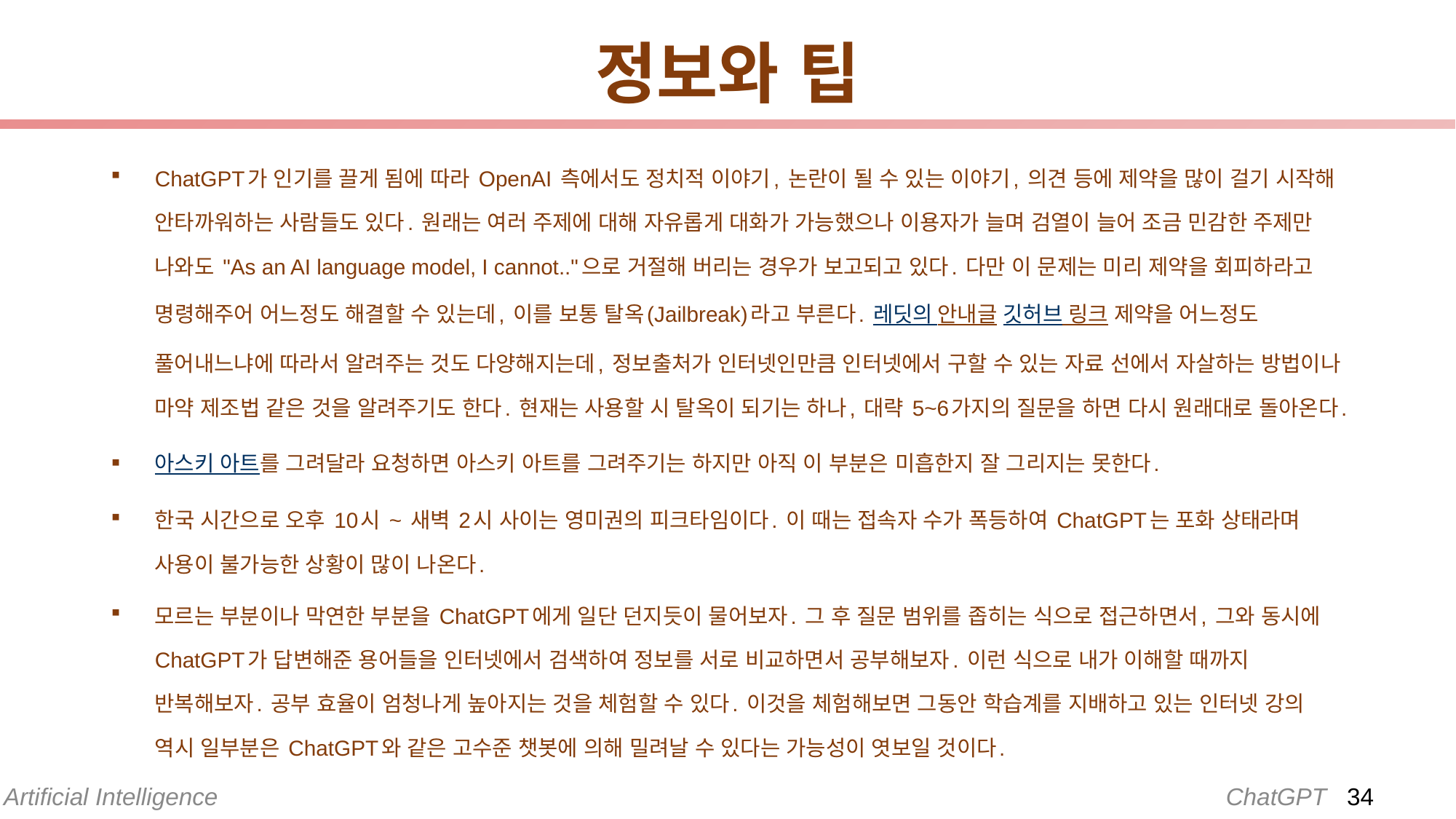

# 정보와 팁
ChatGPT가 인기를 끌게 됨에 따라 OpenAI 측에서도 정치적 이야기, 논란이 될 수 있는 이야기, 의견 등에 제약을 많이 걸기 시작해 안타까워하는 사람들도 있다. 원래는 여러 주제에 대해 자유롭게 대화가 가능했으나 이용자가 늘며 검열이 늘어 조금 민감한 주제만 나와도 "As an AI language model, I cannot.."으로 거절해 버리는 경우가 보고되고 있다. 다만 이 문제는 미리 제약을 회피하라고 명령해주어 어느정도 해결할 수 있는데, 이를 보통 탈옥(Jailbreak)라고 부른다. 레딧의 안내글 깃허브 링크 제약을 어느정도 풀어내느냐에 따라서 알려주는 것도 다양해지는데, 정보출처가 인터넷인만큼 인터넷에서 구할 수 있는 자료 선에서 자살하는 방법이나 마약 제조법 같은 것을 알려주기도 한다. 현재는 사용할 시 탈옥이 되기는 하나, 대략 5~6가지의 질문을 하면 다시 원래대로 돌아온다.
아스키 아트를 그려달라 요청하면 아스키 아트를 그려주기는 하지만 아직 이 부분은 미흡한지 잘 그리지는 못한다.
한국 시간으로 오후 10시 ~ 새벽 2시 사이는 영미권의 피크타임이다. 이 때는 접속자 수가 폭등하여 ChatGPT는 포화 상태라며 사용이 불가능한 상황이 많이 나온다.
모르는 부분이나 막연한 부분을 ChatGPT에게 일단 던지듯이 물어보자. 그 후 질문 범위를 좁히는 식으로 접근하면서, 그와 동시에 ChatGPT가 답변해준 용어들을 인터넷에서 검색하여 정보를 서로 비교하면서 공부해보자. 이런 식으로 내가 이해할 때까지 반복해보자. 공부 효율이 엄청나게 높아지는 것을 체험할 수 있다. 이것을 체험해보면 그동안 학습계를 지배하고 있는 인터넷 강의 역시 일부분은 ChatGPT와 같은 고수준 챗봇에 의해 밀려날 수 있다는 가능성이 엿보일 것이다.